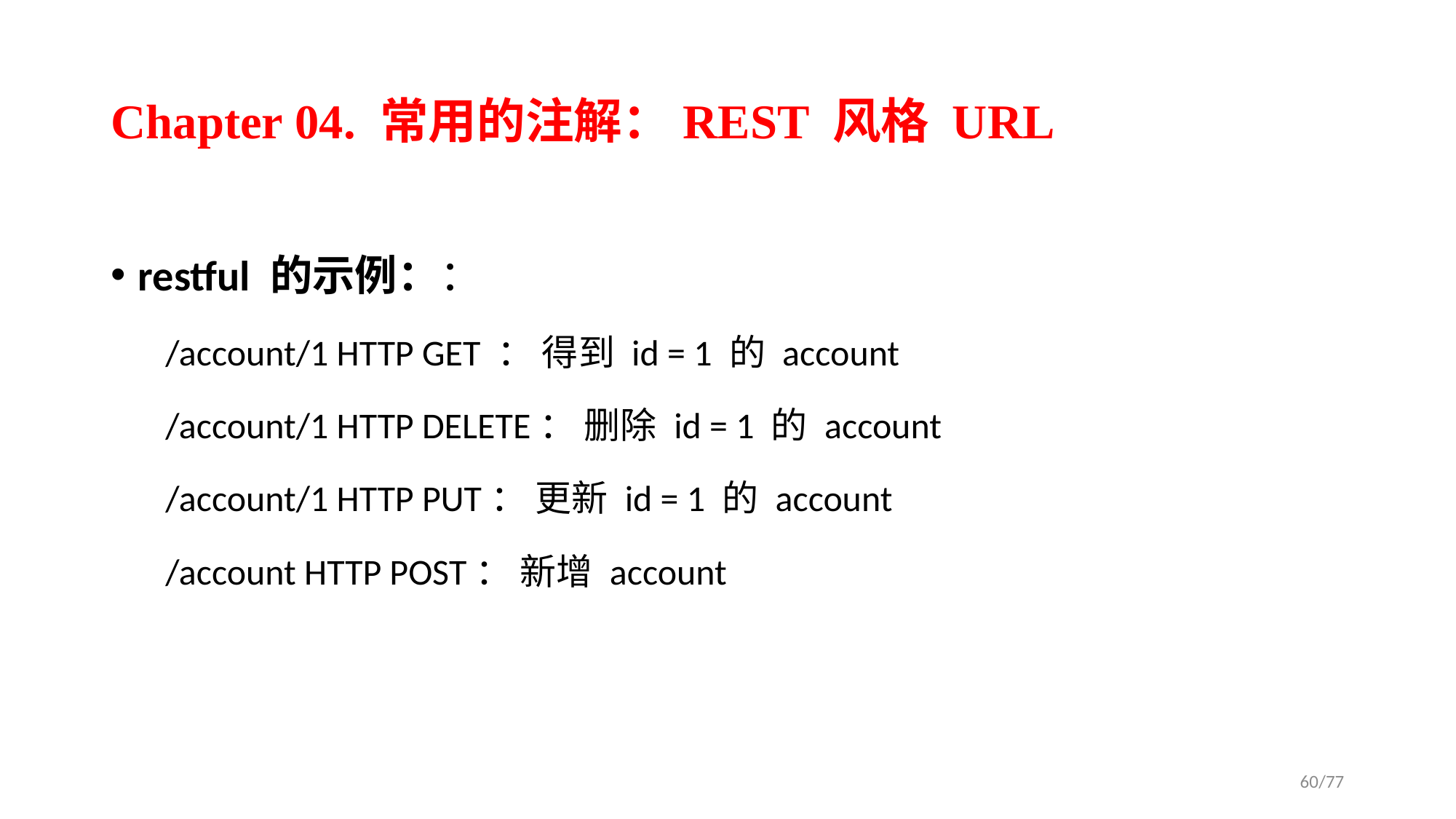

# Chapter 04. 常用的注解：REST 风格 URL
restful 的示例：：
/account/1 HTTP GET ： 得到 id = 1 的 account
/account/1 HTTP DELETE： 删除 id = 1 的 account
/account/1 HTTP PUT： 更新 id = 1 的 account
/account HTTP POST： 新增 account
60